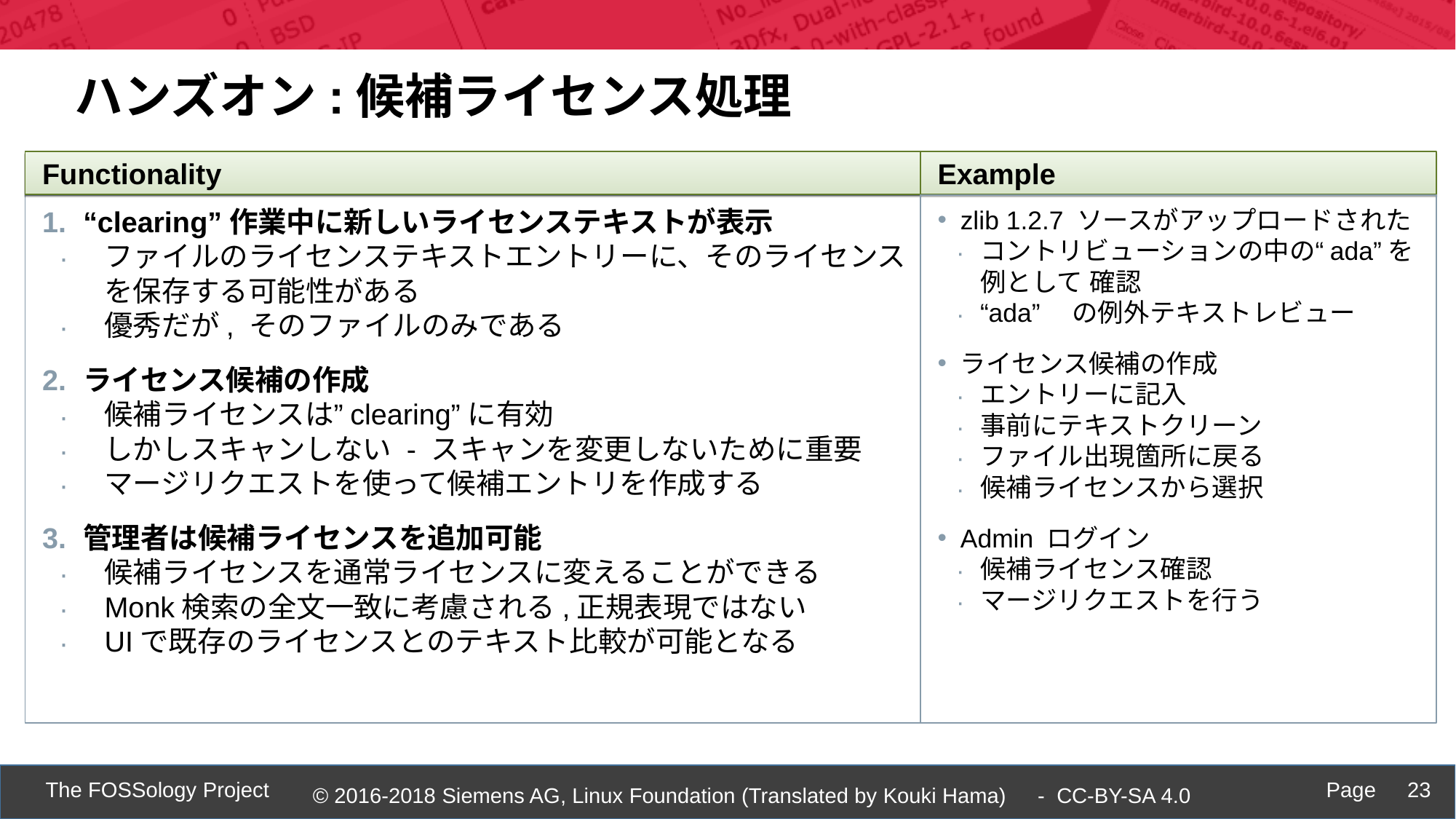

ハンズオン:候補ライセンス処理
Functionality
Example
“clearing”作業中に新しいライセンステキストが表示
ファイルのライセンステキストエントリーに、そのライセンスを保存する可能性がある
優秀だが, そのファイルのみである
ライセンス候補の作成
候補ライセンスは”clearing”に有効
しかしスキャンしない - スキャンを変更しないために重要
マージリクエストを使って候補エントリを作成する
管理者は候補ライセンスを追加可能
候補ライセンスを通常ライセンスに変えることができる
Monk検索の全文一致に考慮される,正規表現ではない
UIで既存のライセンスとのテキスト比較が可能となる
zlib 1.2.7 ソースがアップロードされた
コントリビューションの中の“ada”を例として 確認
“ada”　の例外テキストレビュー
ライセンス候補の作成
エントリーに記入
事前にテキストクリーン
ファイル出現箇所に戻る
候補ライセンスから選択
Admin ログイン
候補ライセンス確認
マージリクエストを行う